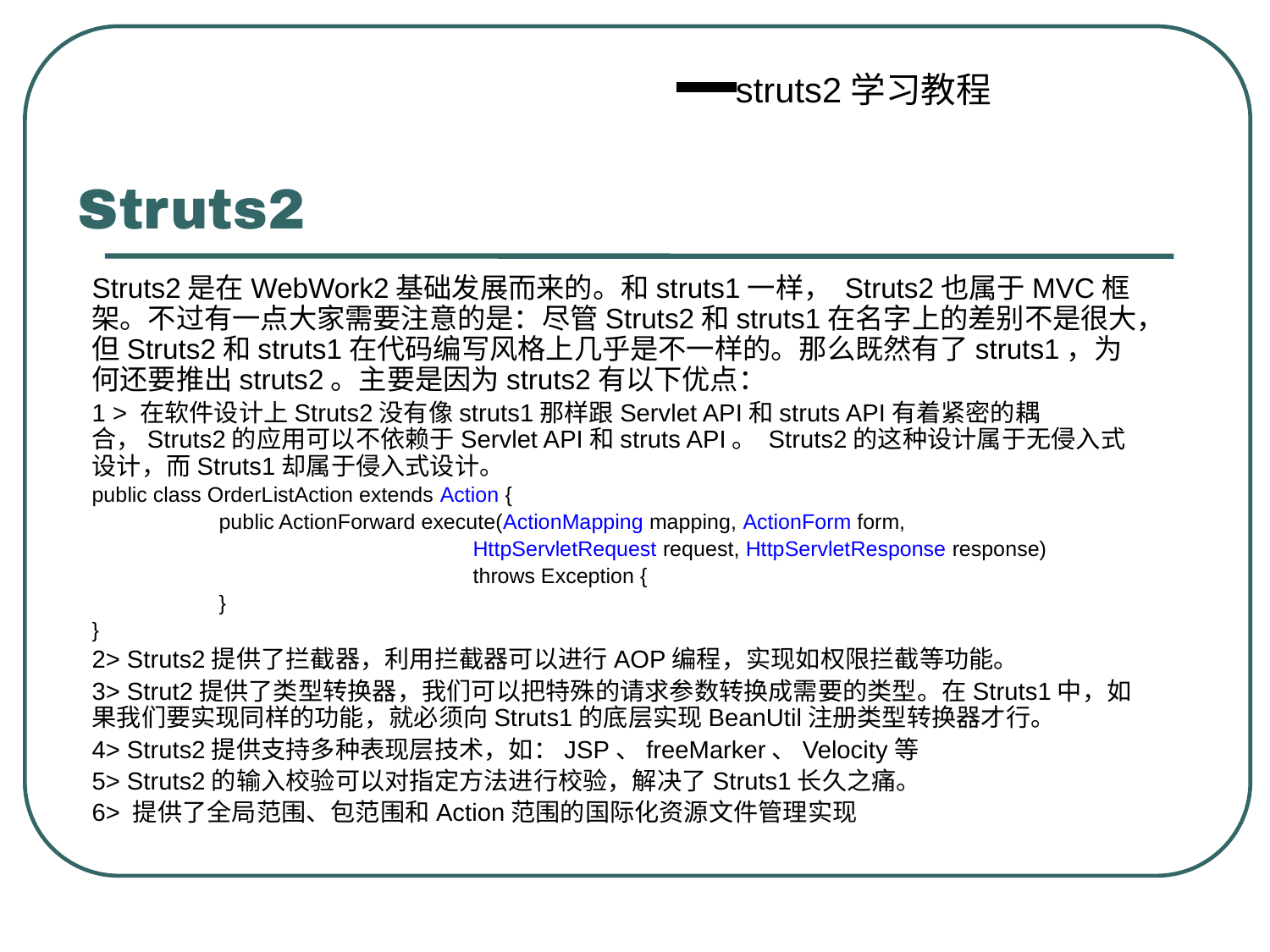

Struts2
Struts2是在WebWork2基础发展而来的。和struts1一样， Struts2也属于MVC框架。不过有一点大家需要注意的是：尽管Struts2和struts1在名字上的差别不是很大，但Struts2和struts1在代码编写风格上几乎是不一样的。那么既然有了struts1，为何还要推出struts2。主要是因为struts2有以下优点：
1 > 在软件设计上Struts2没有像struts1那样跟Servlet API和struts API有着紧密的耦合，Struts2的应用可以不依赖于Servlet API和struts API。 Struts2的这种设计属于无侵入式设计，而Struts1却属于侵入式设计。
public class OrderListAction extends Action {
	public ActionForward execute(ActionMapping mapping, ActionForm form,
			HttpServletRequest request, HttpServletResponse response)
			throws Exception {
	}
}
2> Struts2提供了拦截器，利用拦截器可以进行AOP编程，实现如权限拦截等功能。
3> Strut2提供了类型转换器，我们可以把特殊的请求参数转换成需要的类型。在Struts1中，如果我们要实现同样的功能，就必须向Struts1的底层实现BeanUtil注册类型转换器才行。
4> Struts2提供支持多种表现层技术，如：JSP、freeMarker、Velocity等
5> Struts2的输入校验可以对指定方法进行校验，解决了Struts1长久之痛。
6> 提供了全局范围、包范围和Action范围的国际化资源文件管理实现